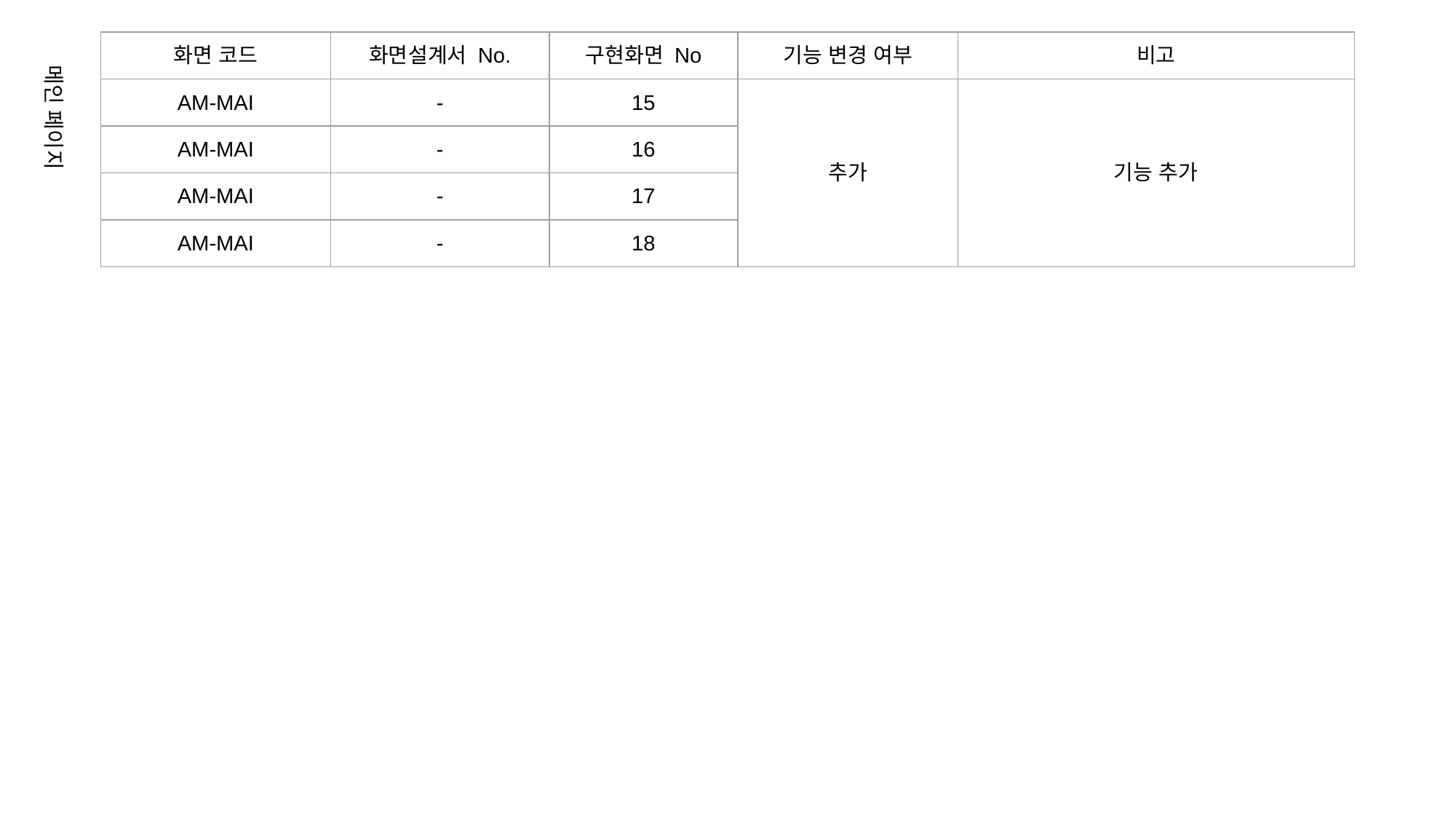

| 화면 코드 | 화면설계서 No. | 구현화면 No | 기능 변경 여부 | 비고 |
| --- | --- | --- | --- | --- |
| AM-MAI | - | 15 | 추가 | 기능 추가 |
| AM-MAI | - | 16 |  |  |
| AM-MAI | - | 17 |  |  |
| AM-MAI | - | 18 |  |  |
메인 페이지